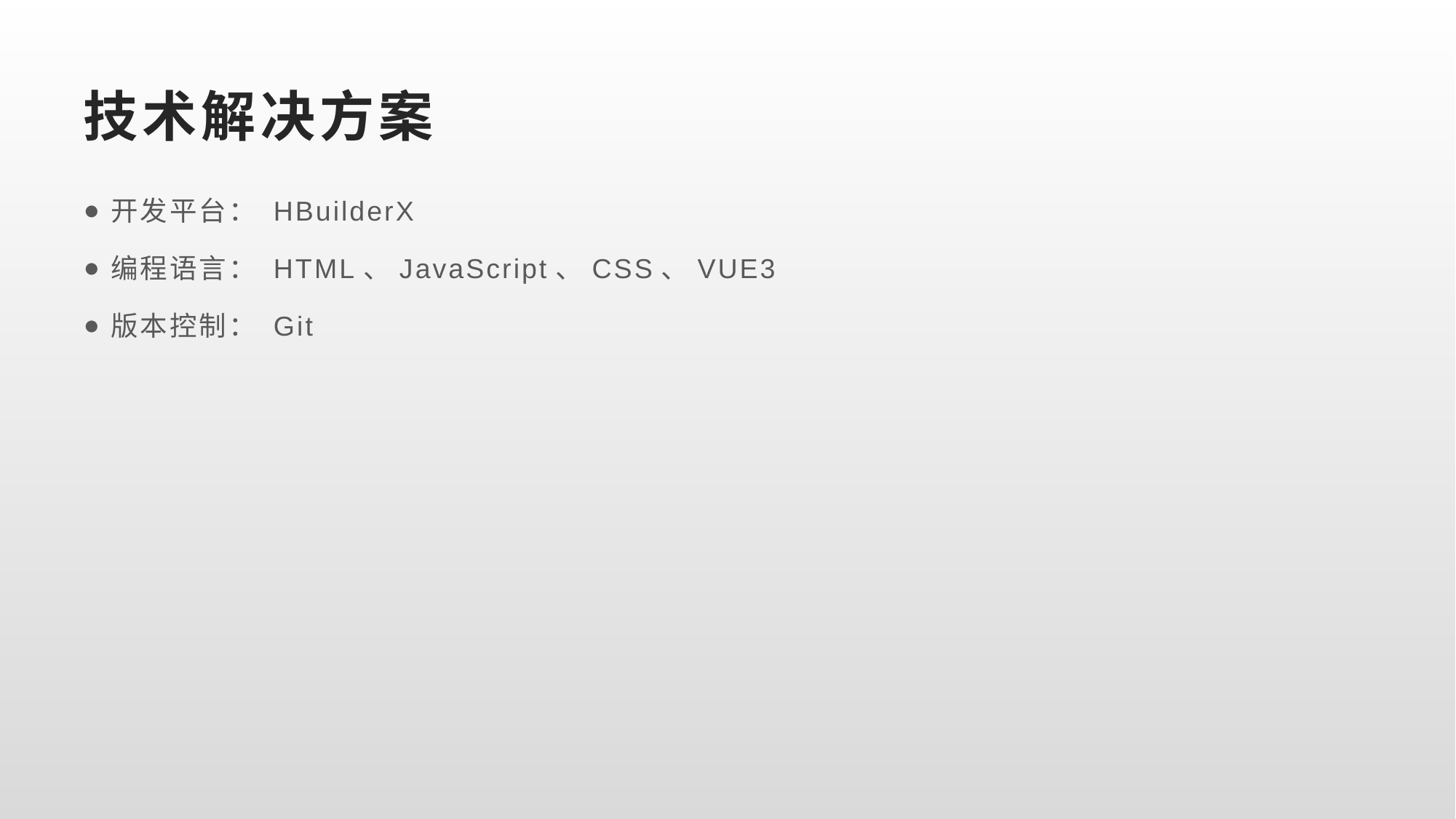

# 技术解决方案
开发平台： HBuilderX
编程语言： HTML、JavaScript、CSS、VUE3
版本控制： Git